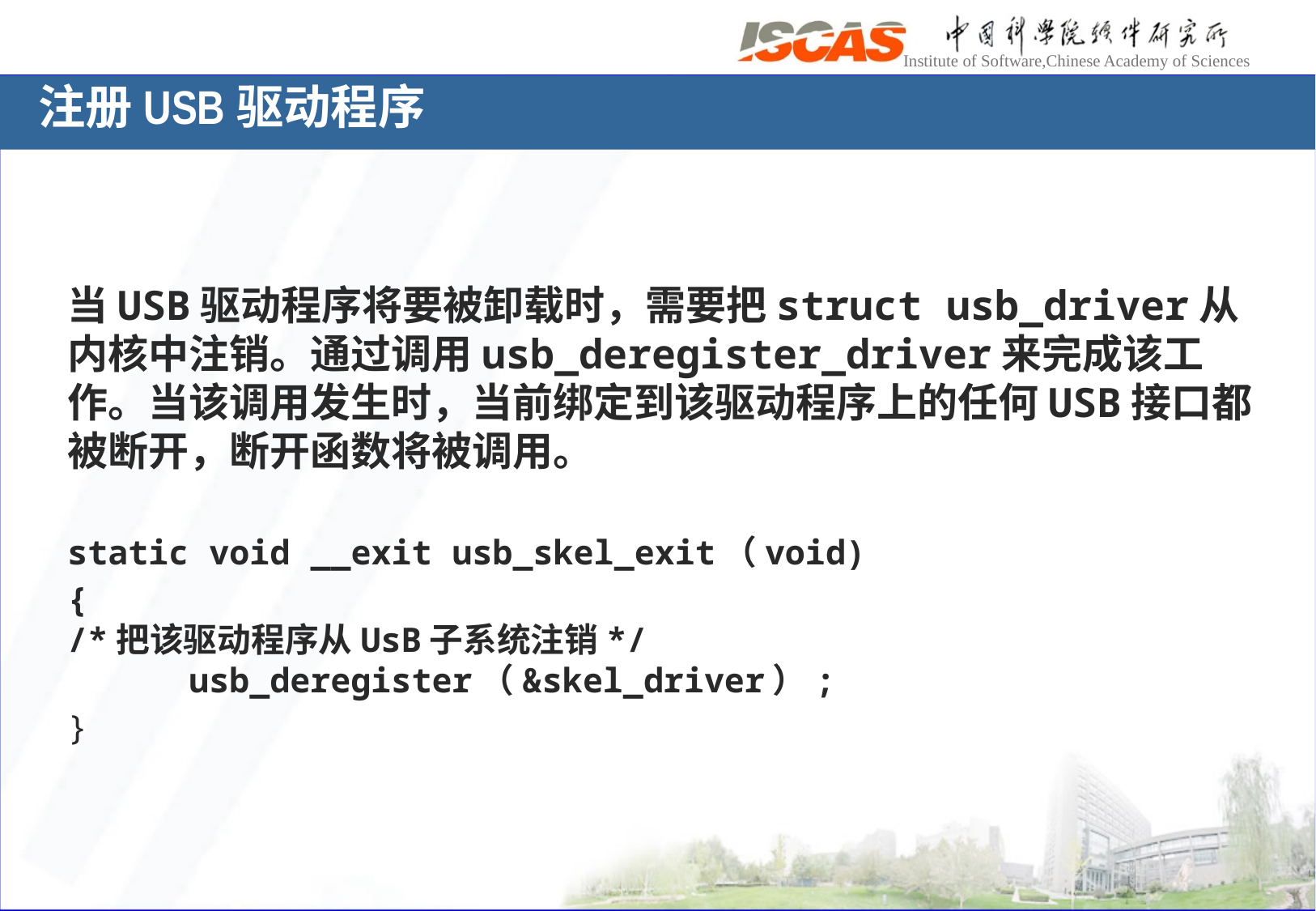

# 注册USB驱动程序
当USB驱动程序将要被卸载时，需要把struct usb_driver从内核中注销。通过调用usb_deregister_driver来完成该工作。当该调用发生时，当前绑定到该驱动程序上的任何USB接口都被断开，断开函数将被调用。
static void __exit usb_skel_exit（void)
{
/*把该驱动程序从UsB子系统注销*/
	usb_deregister（&skel_driver）;
}